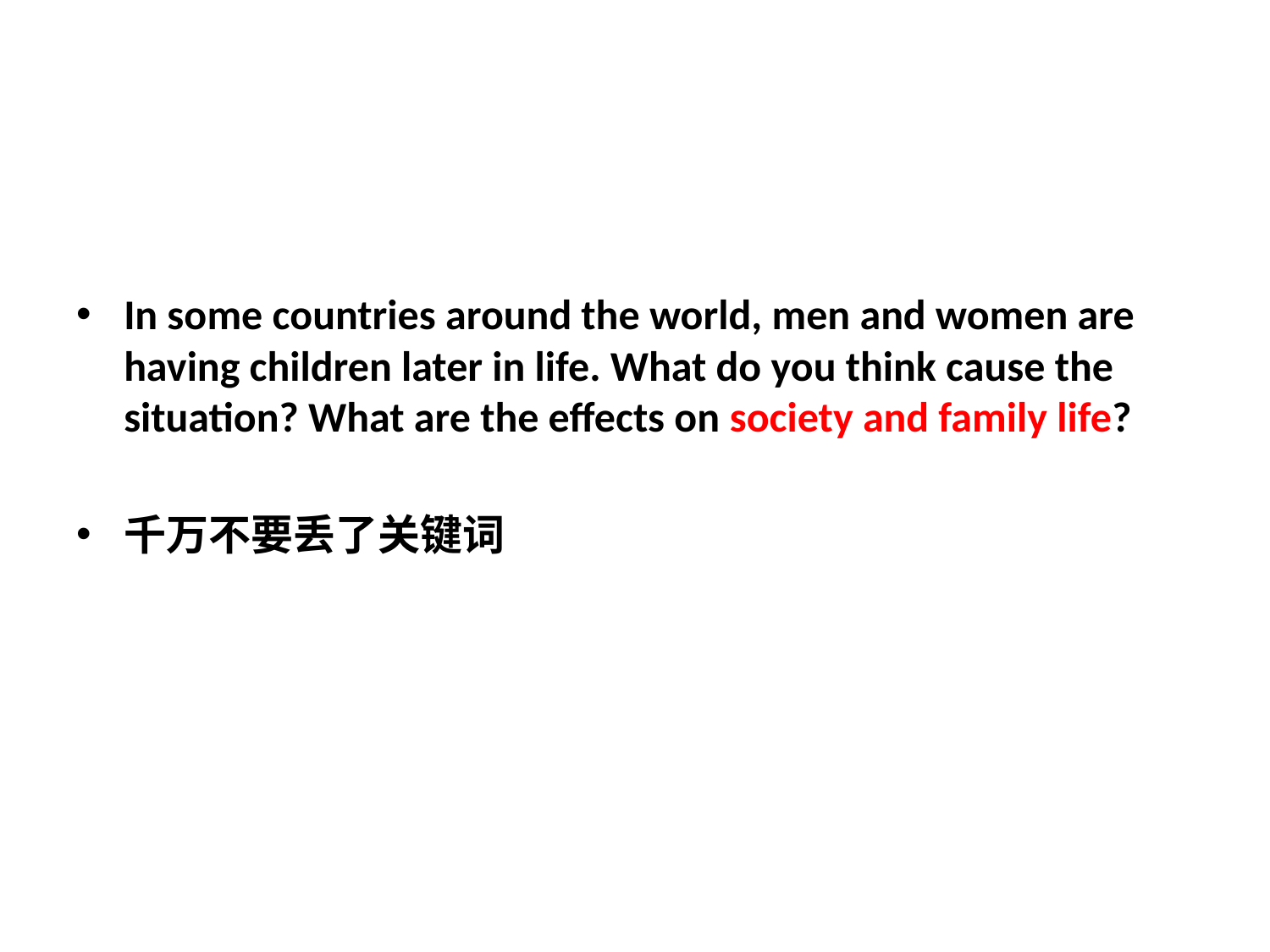

#

In some countries around the world, men and women are having children later in life. What do you think cause the situation? What are the effects on society and family life?

千万不要丢了关键词